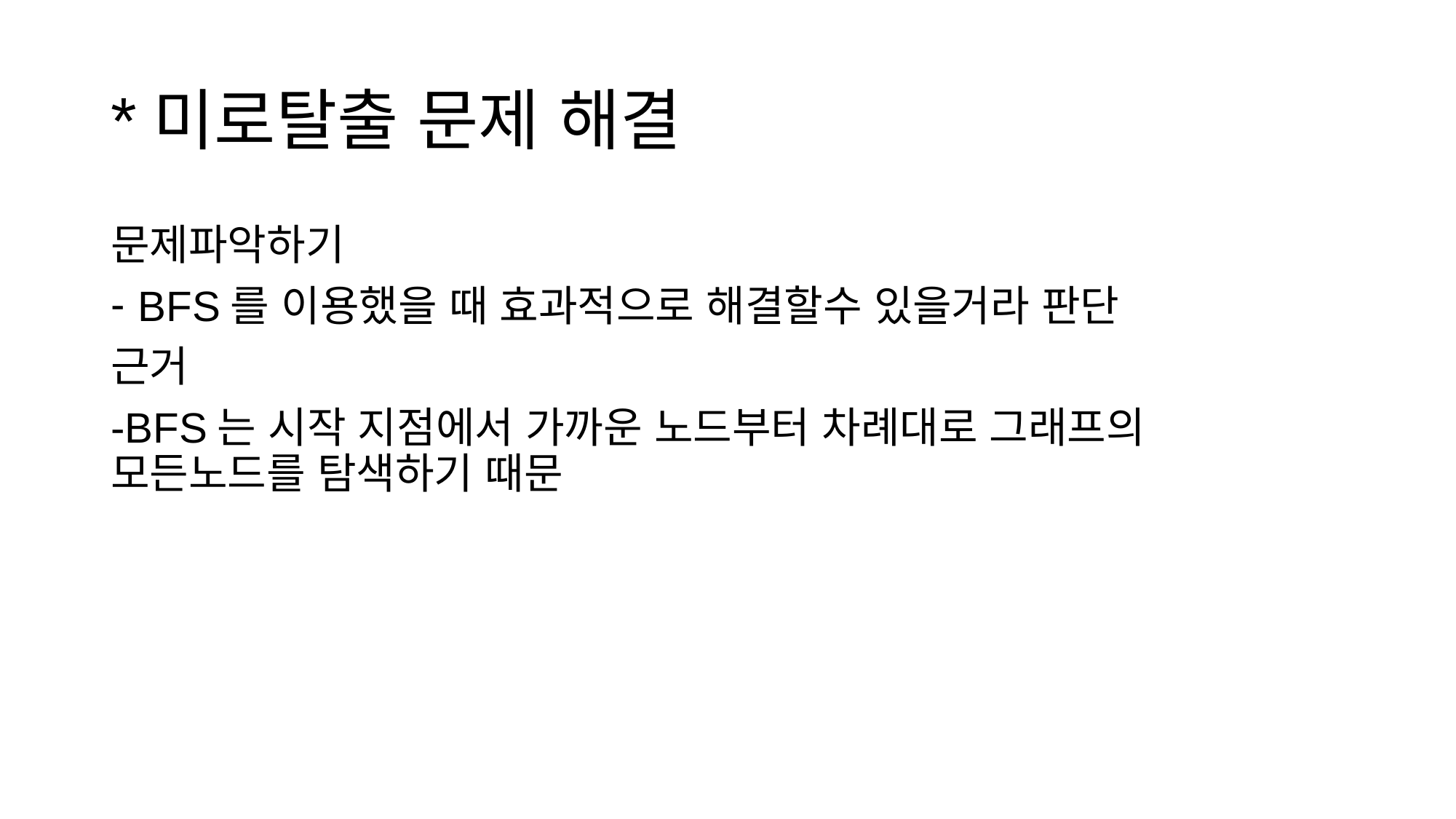

# *미로탈출 문제 해결
문제파악하기
BFS를 이용했을 때 효과적으로 해결할수 있을거라 판단
근거
-BFS는 시작 지점에서 가까운 노드부터 차례대로 그래프의 모든노드를 탐색하기 때문